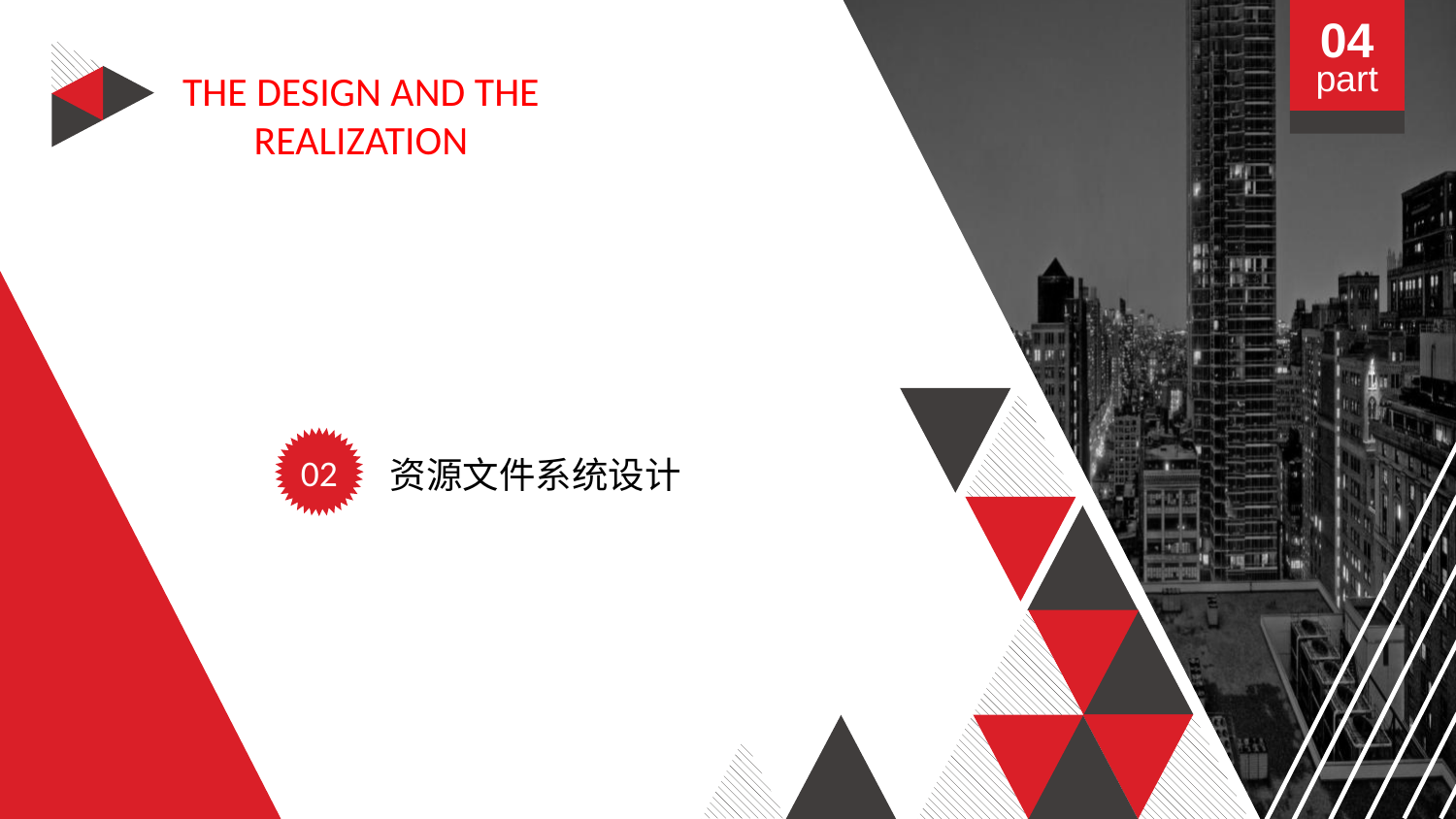

04
part

THE DESIGN AND THE REALIZATION

02
资源文件系统设计